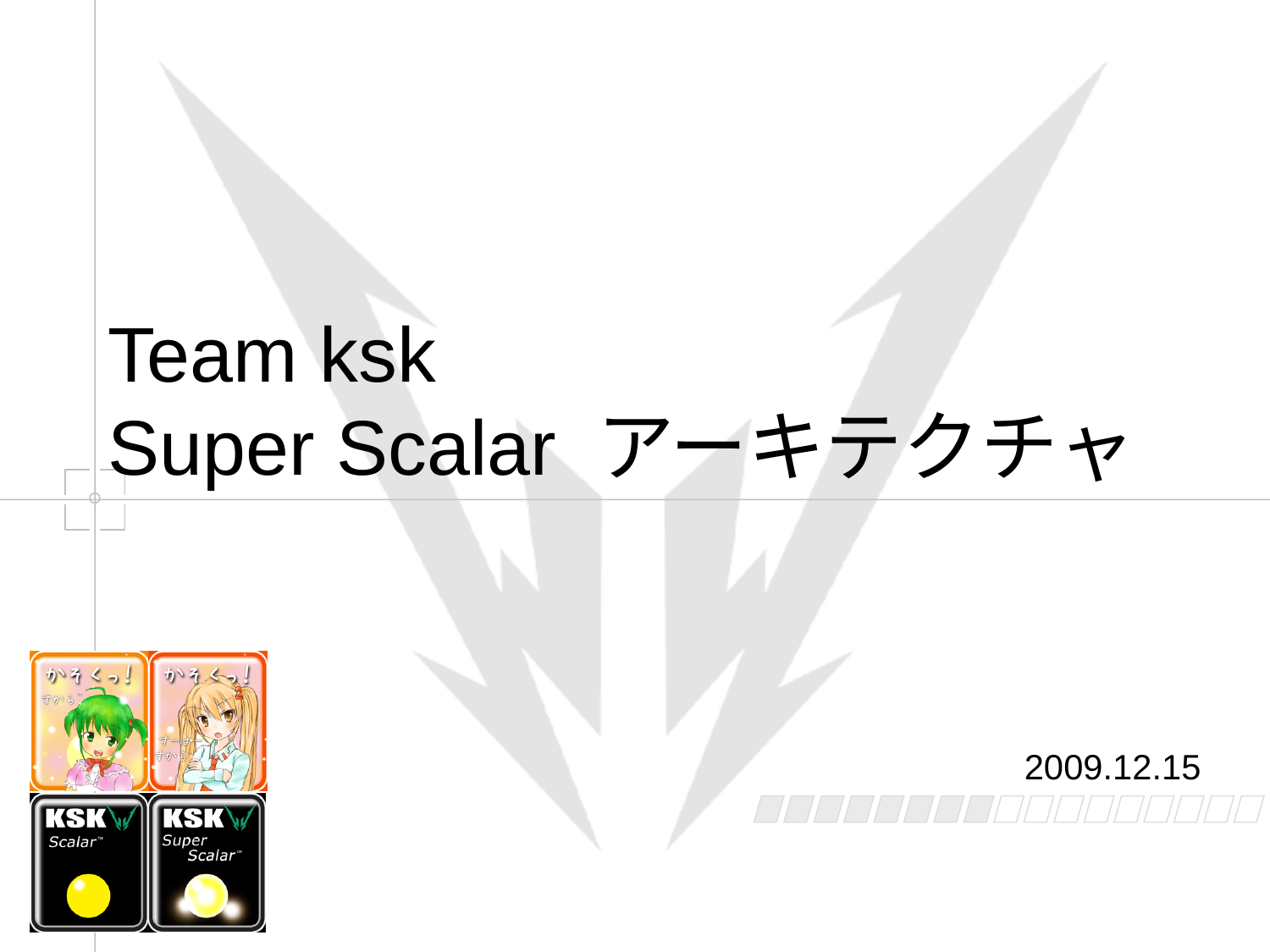

# Team ksk Super Scalar アーキテクチャ
2009.12.15